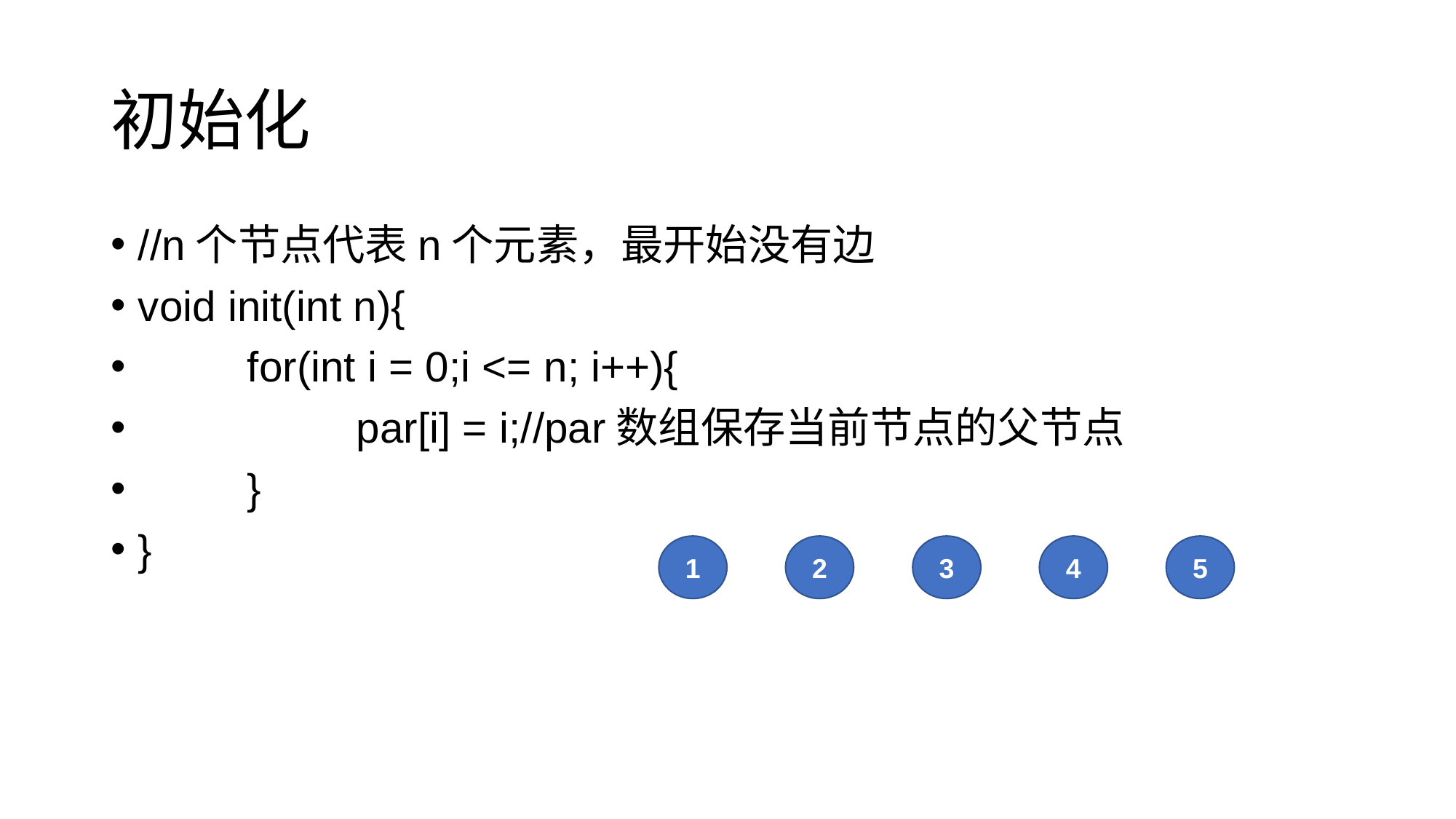

# 初始化
//n个节点代表n个元素，最开始没有边
void init(int n){
	for(int i = 0;i <= n; i++){
		par[i] = i;//par数组保存当前节点的父节点
	}
}
5
3
4
1
2